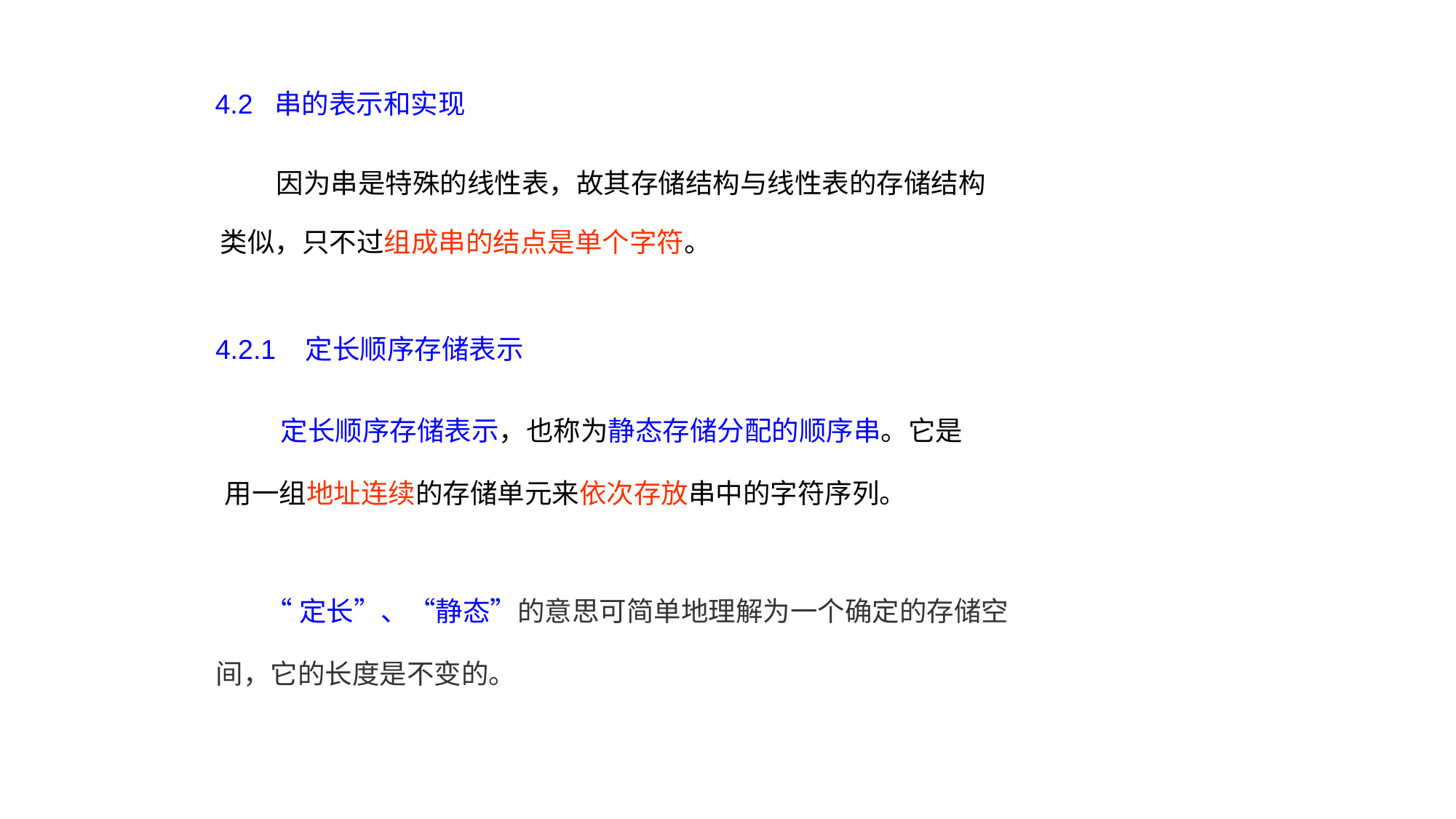

4.2  串的表示和实现
        因为串是特殊的线性表，故其存储结构与线性表的存储结构
类似，只不过组成串的结点是单个字符。
4.2.1   定长顺序存储表示
        定长顺序存储表示，也称为静态存储分配的顺序串。它是
用一组地址连续的存储单元来依次存放串中的字符序列。
        “定长”、“静态”的意思可简单地理解为一个确定的存储空
间，它的长度是不变的。